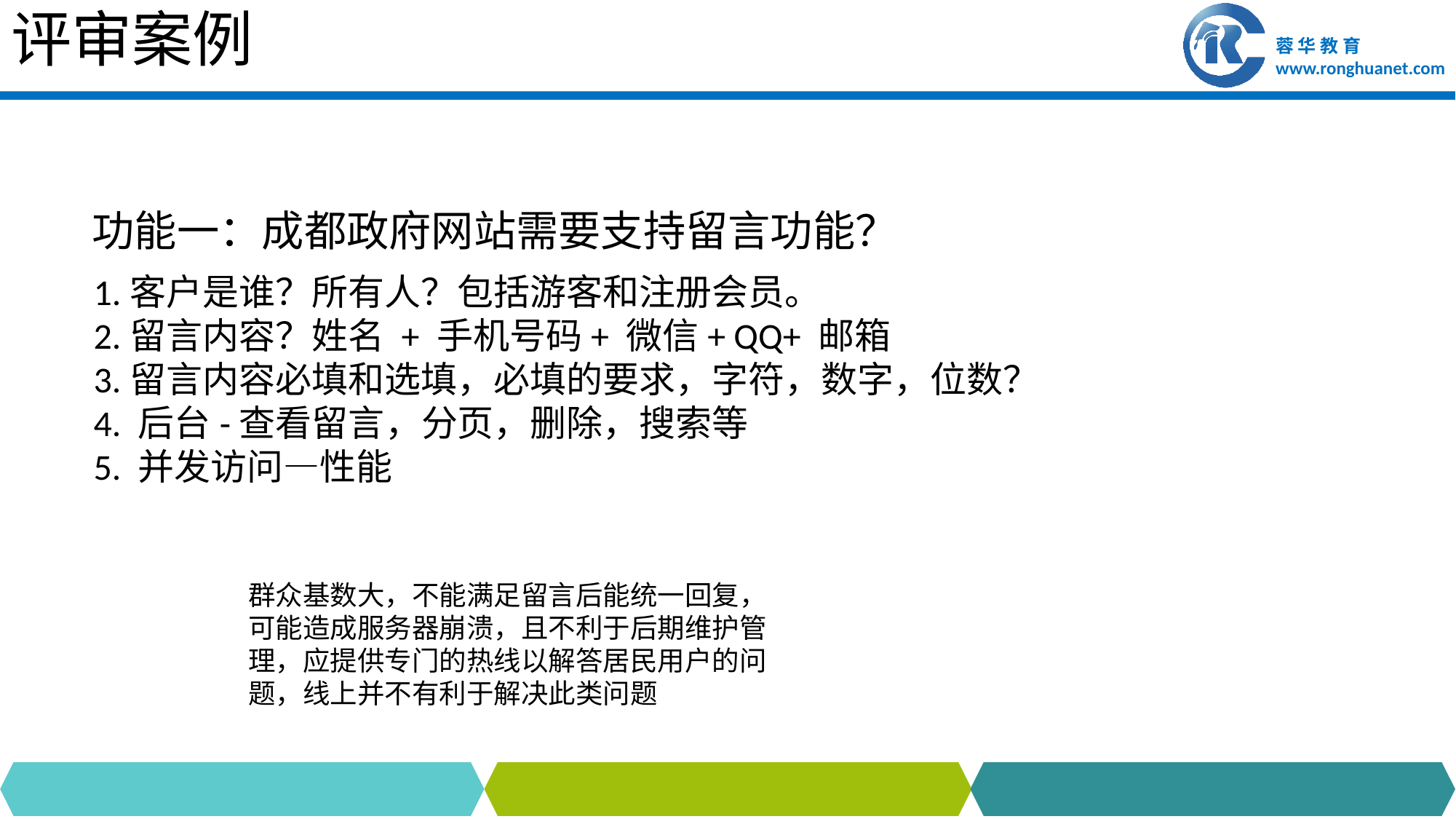

# 评审案例

功能一：成都政府网站需要支持留言功能？
1.客户是谁？所有人？包括游客和注册会员。
2.留言内容？姓名 + 手机号码+ 微信+ QQ+ 邮箱
3.留言内容必填和选填，必填的要求，字符，数字，位数？
4. 后台-查看留言，分页，删除，搜索等
5. 并发访问—性能
群众基数大，不能满足留言后能统一回复，可能造成服务器崩溃，且不利于后期维护管理，应提供专门的热线以解答居民用户的问题，线上并不有利于解决此类问题